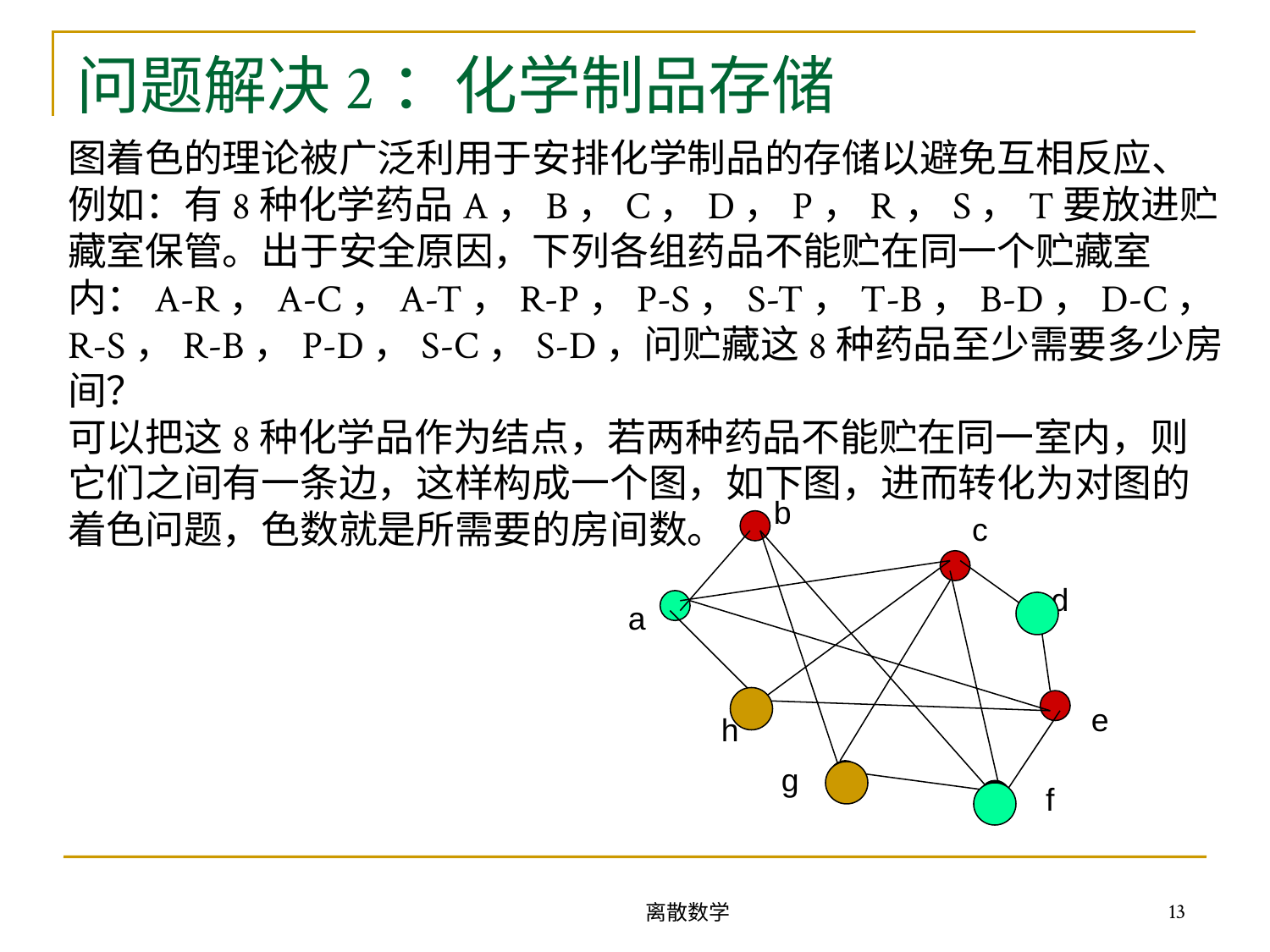

# 问题解决2：化学制品存储
图着色的理论被广泛利用于安排化学制品的存储以避免互相反应、
例如：有8种化学药品A，B，C，D，P，R，S，T要放进贮藏室保管。出于安全原因，下列各组药品不能贮在同一个贮藏室内：A-R，A-C，A-T，R-P，P-S，S-T，T-B，B-D，D-C，R-S，R-B，P-D，S-C，S-D，问贮藏这8种药品至少需要多少房间？
可以把这8种化学品作为结点，若两种药品不能贮在同一室内，则它们之间有一条边，这样构成一个图，如下图，进而转化为对图的着色问题，色数就是所需要的房间数。
b
c

d

a

e

h

g

f

离散数学
13